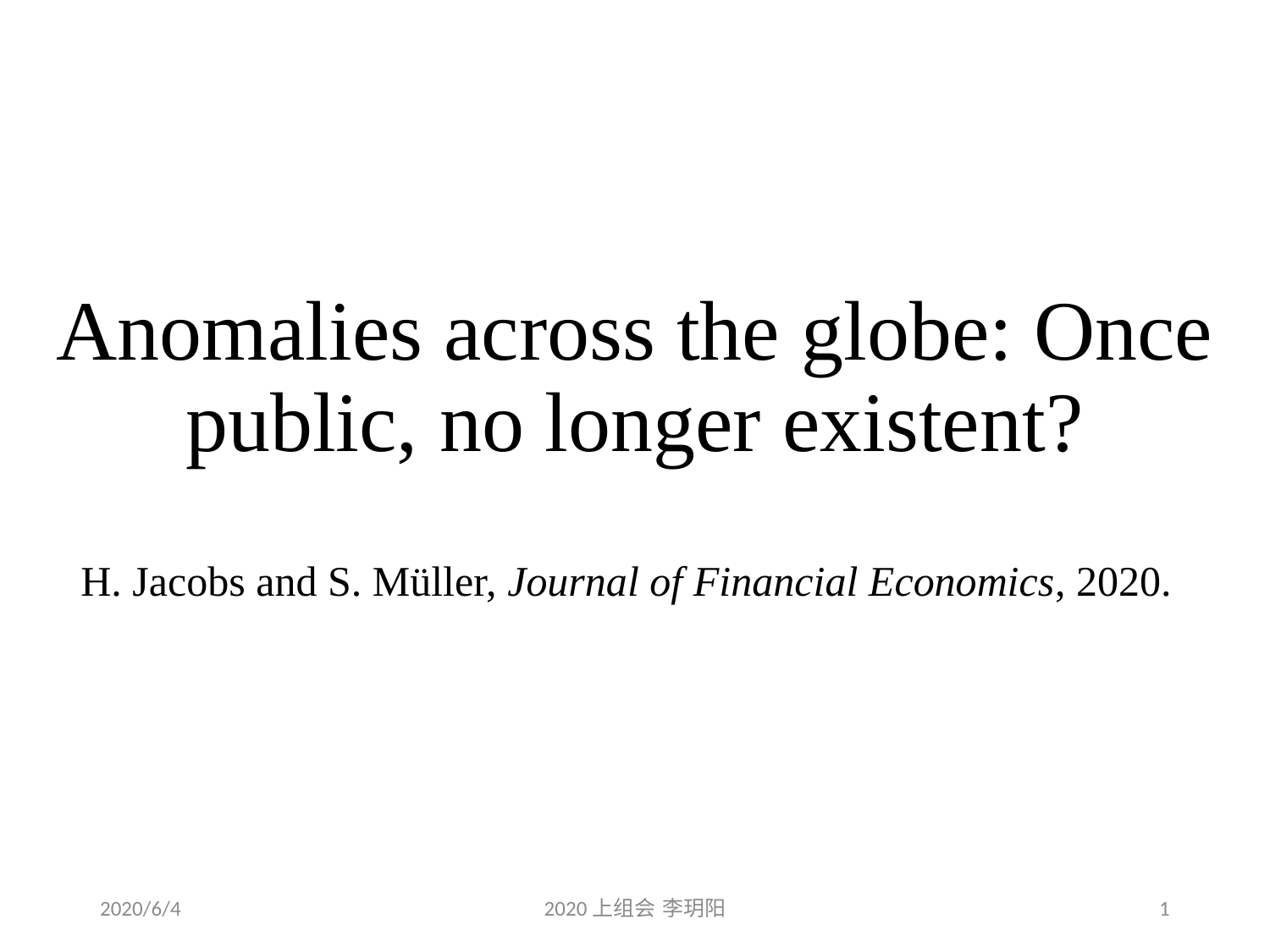

# Anomalies across the globe: Once public, no longer existent?
H. Jacobs and S. Müller, Journal of Financial Economics, 2020.
2020/6/4
2020上组会 李玥阳
1